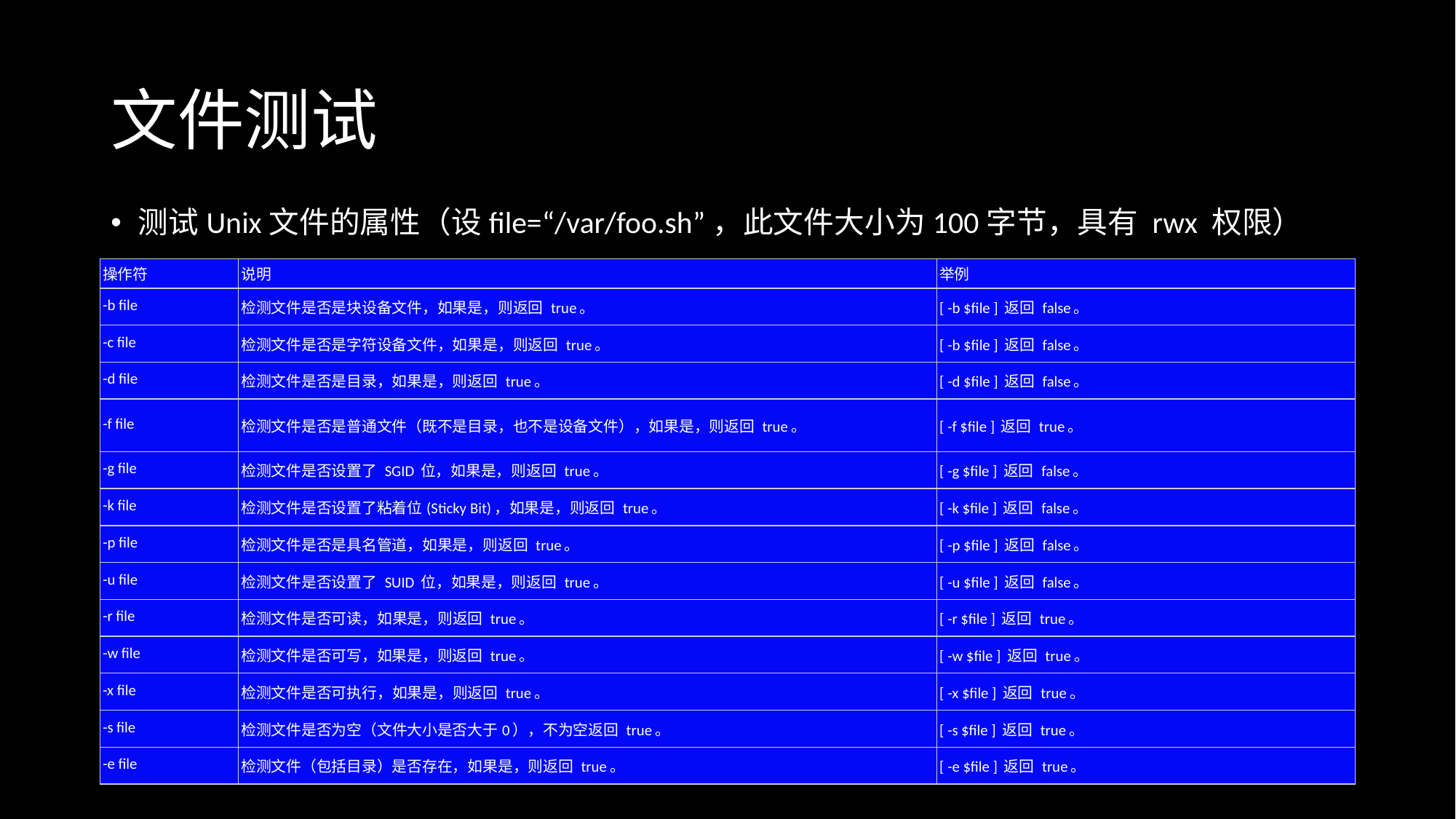

# 文件测试
测试Unix文件的属性（设file=“/var/foo.sh”，此文件大小为100字节，具有 rwx 权限）
| 操作符 | 说明 | 举例 |
| --- | --- | --- |
| -b file | 检测文件是否是块设备文件，如果是，则返回 true。 | [ -b $file ] 返回 false。 |
| -c file | 检测文件是否是字符设备文件，如果是，则返回 true。 | [ -b $file ] 返回 false。 |
| -d file | 检测文件是否是目录，如果是，则返回 true。 | [ -d $file ] 返回 false。 |
| -f file | 检测文件是否是普通文件（既不是目录，也不是设备文件），如果是，则返回 true。 | [ -f $file ] 返回 true。 |
| -g file | 检测文件是否设置了 SGID 位，如果是，则返回 true。 | [ -g $file ] 返回 false。 |
| -k file | 检测文件是否设置了粘着位(Sticky Bit)，如果是，则返回 true。 | [ -k $file ] 返回 false。 |
| -p file | 检测文件是否是具名管道，如果是，则返回 true。 | [ -p $file ] 返回 false。 |
| -u file | 检测文件是否设置了 SUID 位，如果是，则返回 true。 | [ -u $file ] 返回 false。 |
| -r file | 检测文件是否可读，如果是，则返回 true。 | [ -r $file ] 返回 true。 |
| -w file | 检测文件是否可写，如果是，则返回 true。 | [ -w $file ] 返回 true。 |
| -x file | 检测文件是否可执行，如果是，则返回 true。 | [ -x $file ] 返回 true。 |
| -s file | 检测文件是否为空（文件大小是否大于0），不为空返回 true。 | [ -s $file ] 返回 true。 |
| -e file | 检测文件（包括目录）是否存在，如果是，则返回 true。 | [ -e $file ] 返回 true。 |